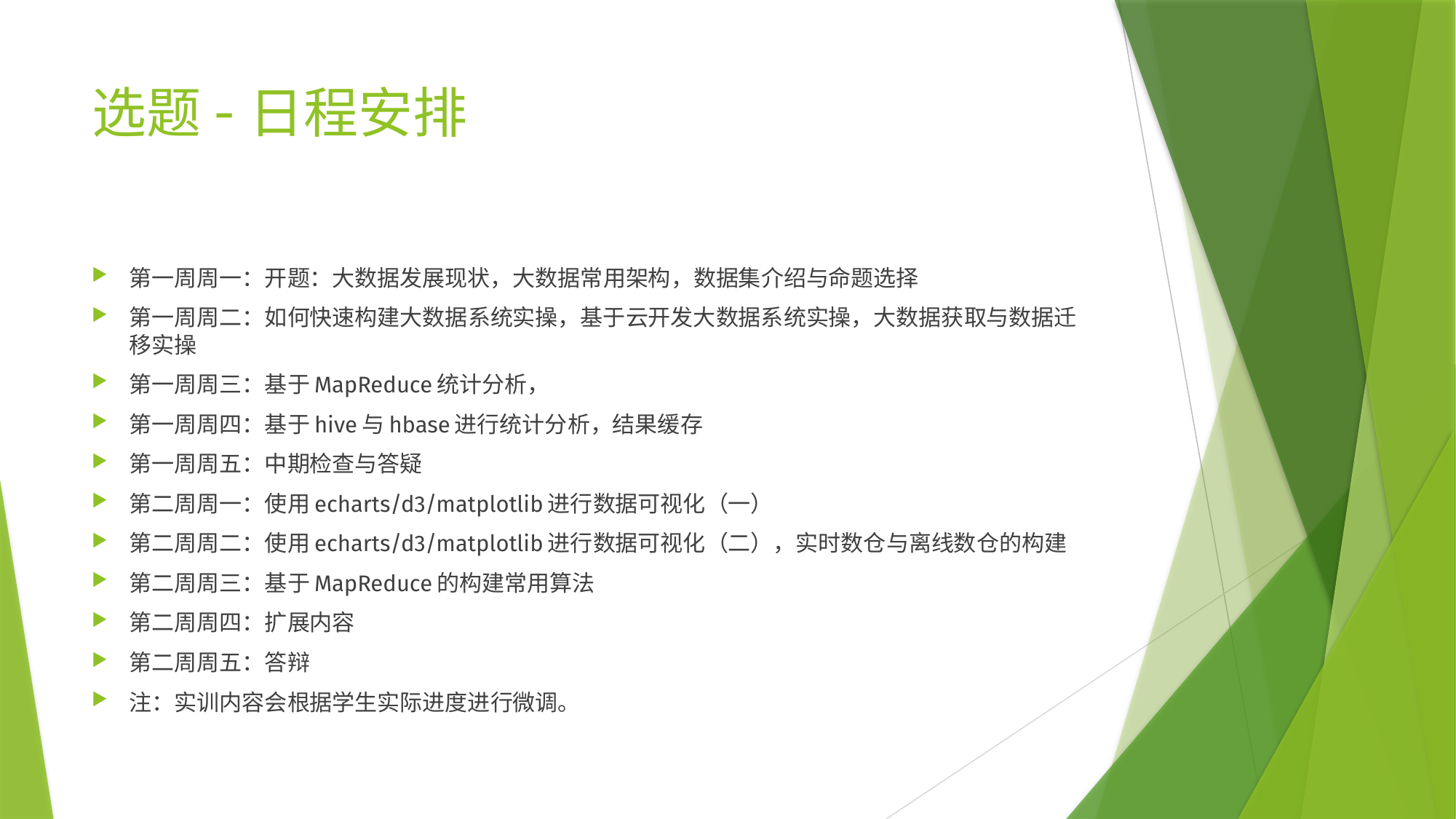

# 选题-日程安排
第一周周一：开题：大数据发展现状，大数据常用架构，数据集介绍与命题选择
第一周周二：如何快速构建大数据系统实操，基于云开发大数据系统实操，大数据获取与数据迁移实操
第一周周三：基于MapReduce统计分析，
第一周周四：基于hive与hbase进行统计分析，结果缓存
第一周周五：中期检查与答疑
第二周周一：使用echarts/d3/matplotlib进行数据可视化（一）
第二周周二：使用echarts/d3/matplotlib进行数据可视化（二），实时数仓与离线数仓的构建
第二周周三：基于MapReduce的构建常用算法
第二周周四：扩展内容
第二周周五：答辩
注：实训内容会根据学生实际进度进行微调。